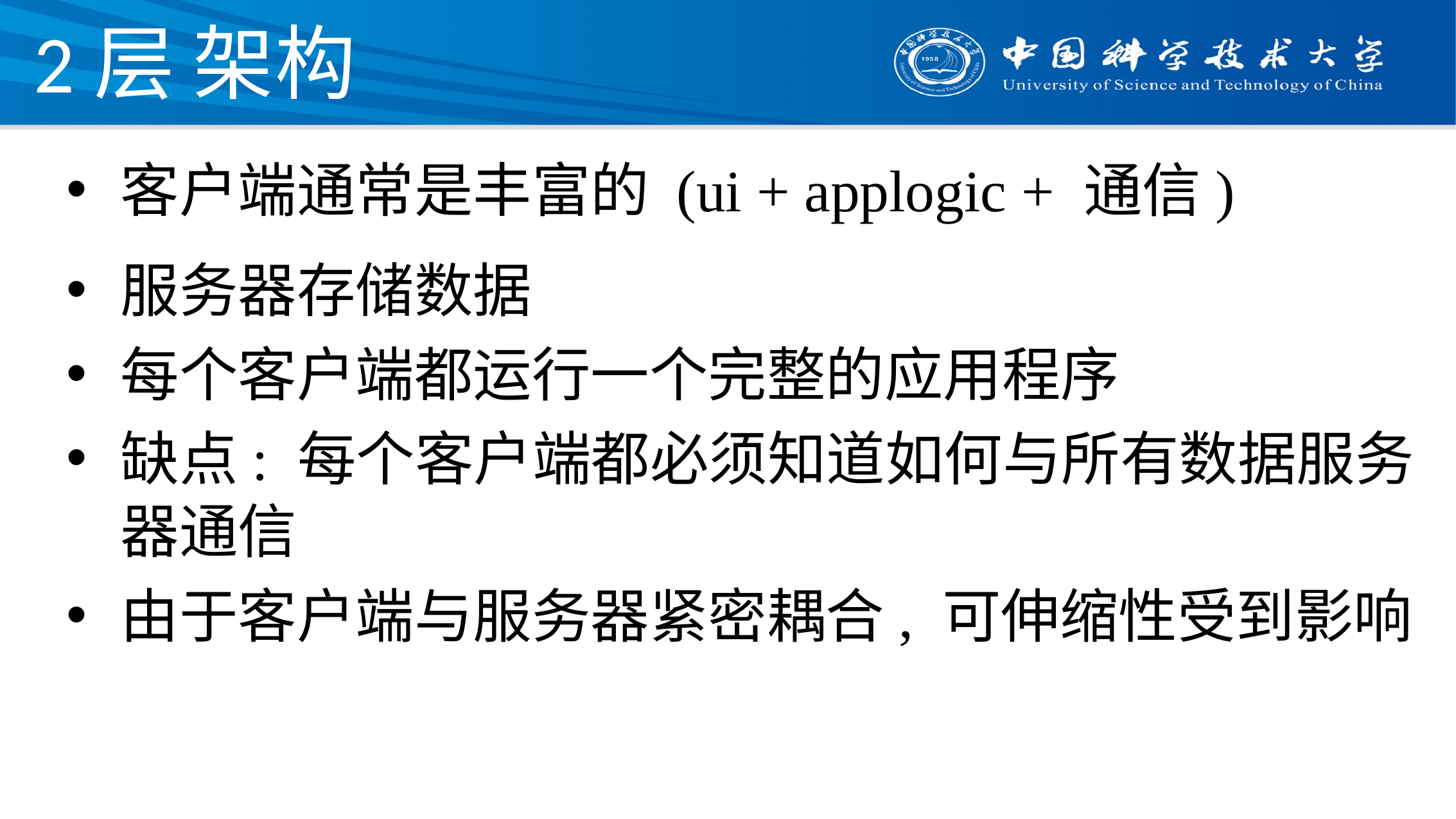

# 2层 架构
客户端通常是丰富的 (ui + applogic + 通信)
服务器存储数据
每个客户端都运行一个完整的应用程序
缺点: 每个客户端都必须知道如何与所有数据服务器通信
由于客户端与服务器紧密耦合, 可伸缩性受到影响